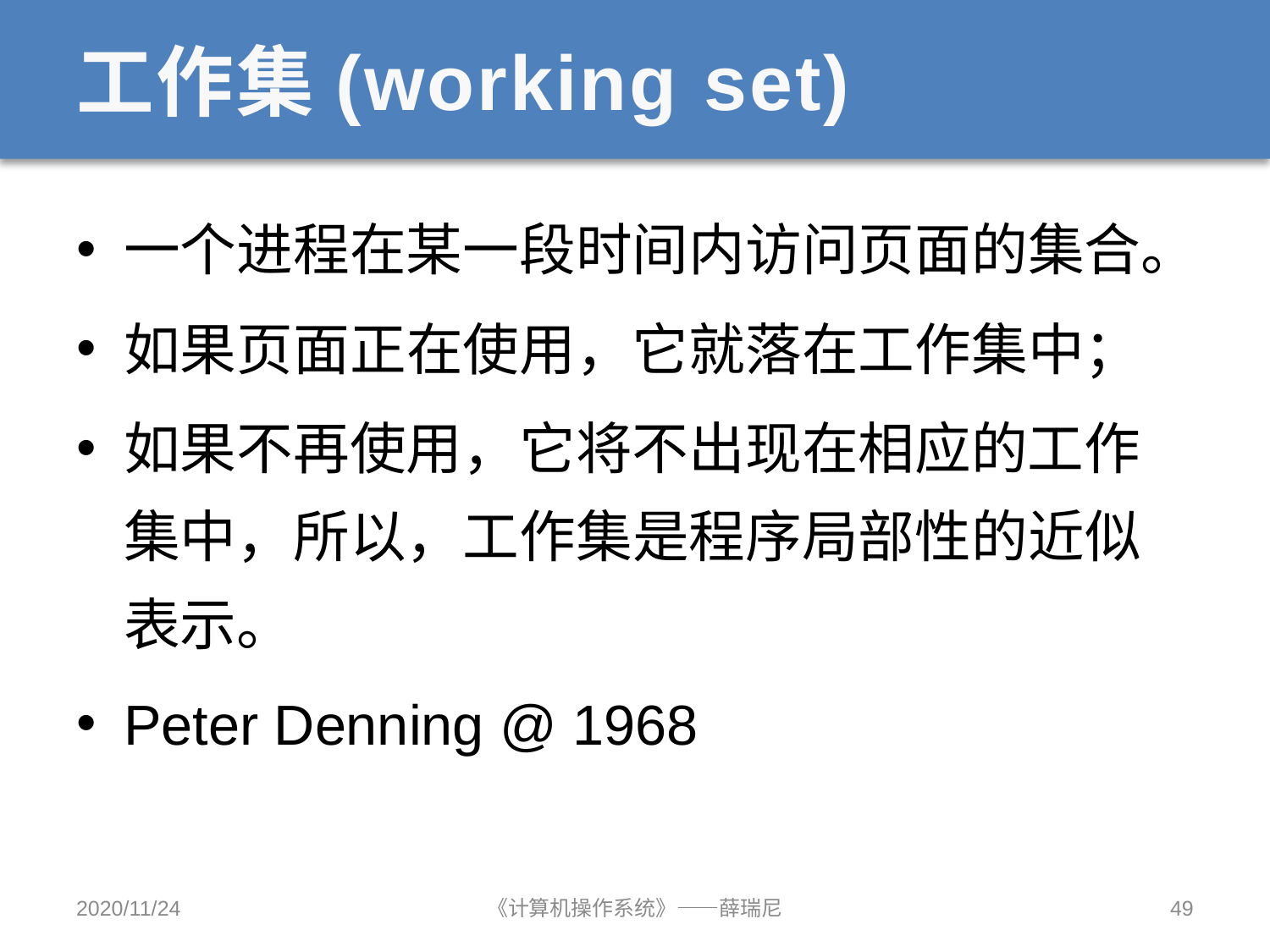

# 工作集(working set)
一个进程在某一段时间内访问页面的集合。
如果页面正在使用，它就落在工作集中；
如果不再使用，它将不出现在相应的工作集中，所以，工作集是程序局部性的近似表示。
Peter Denning @ 1968
2020/11/24
《计算机操作系统》——薛瑞尼
49